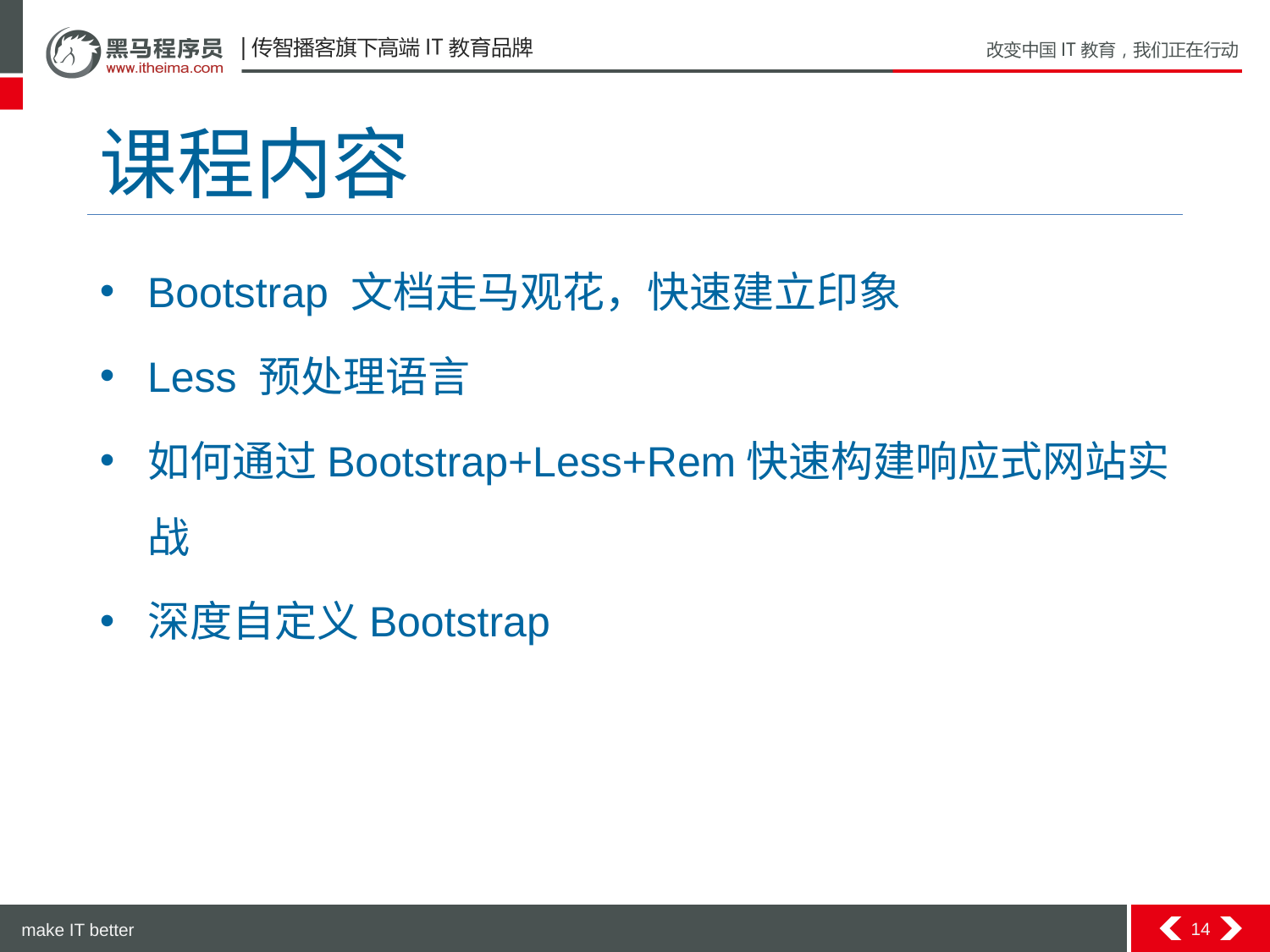

# 课程内容
Bootstrap 文档走马观花，快速建立印象
Less 预处理语言
如何通过Bootstrap+Less+Rem快速构建响应式网站实战
深度自定义Bootstrap
14

make IT better